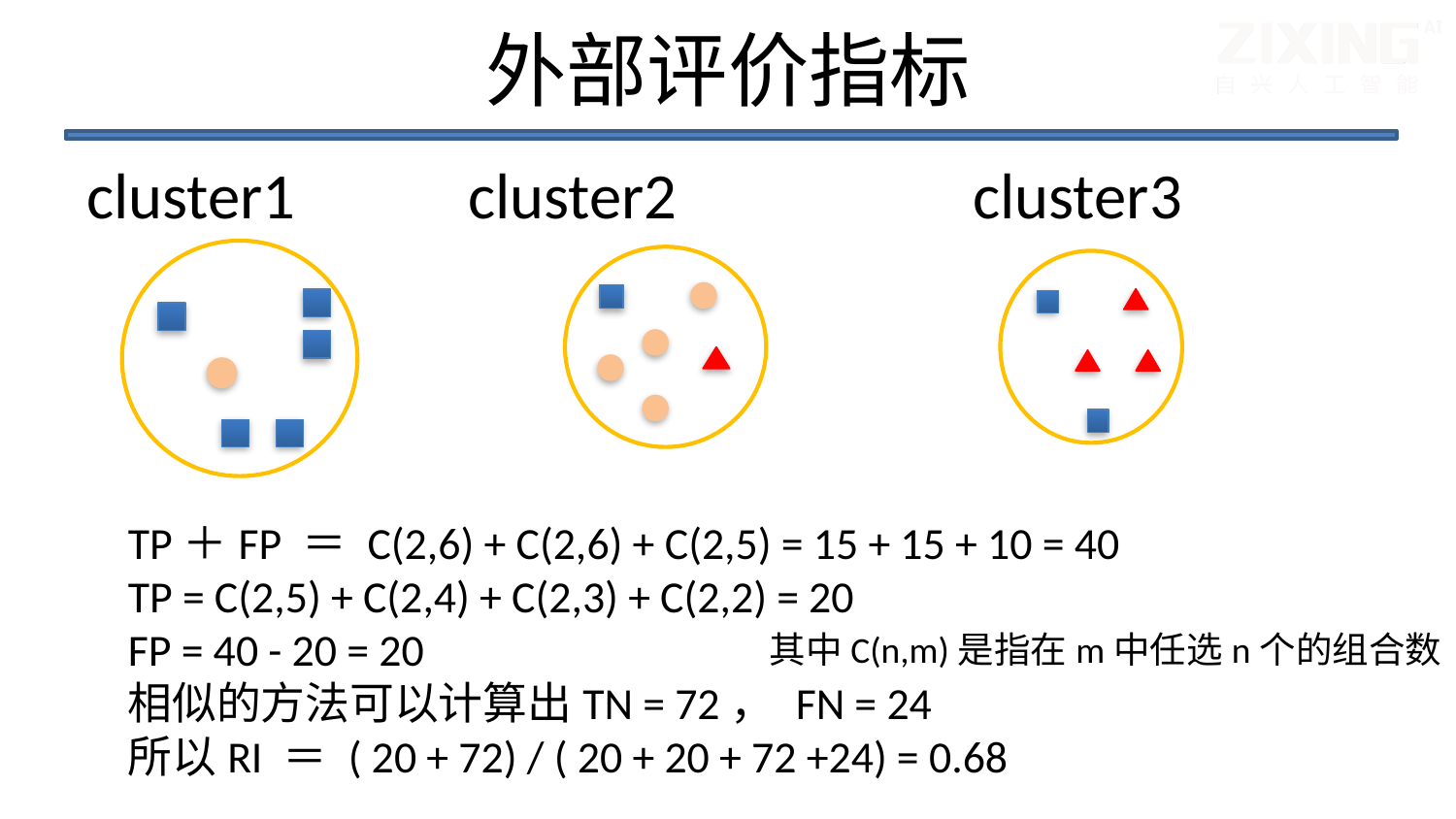

# 外部评价指标

cluster1

cluster3

cluster2

TP＋FP ＝ C(2,6) + C(2,6) + C(2,5) = 15 + 15 + 10 = 40
TP = C(2,5) + C(2,4) + C(2,3) + C(2,2) = 20
FP = 40 - 20 = 20
相似的方法可以计算出TN = 72， FN = 24
所以RI ＝ ( 20 + 72) / ( 20 + 20 + 72 +24) = 0.68
其中C(n,m)是指在m中任选n个的组合数